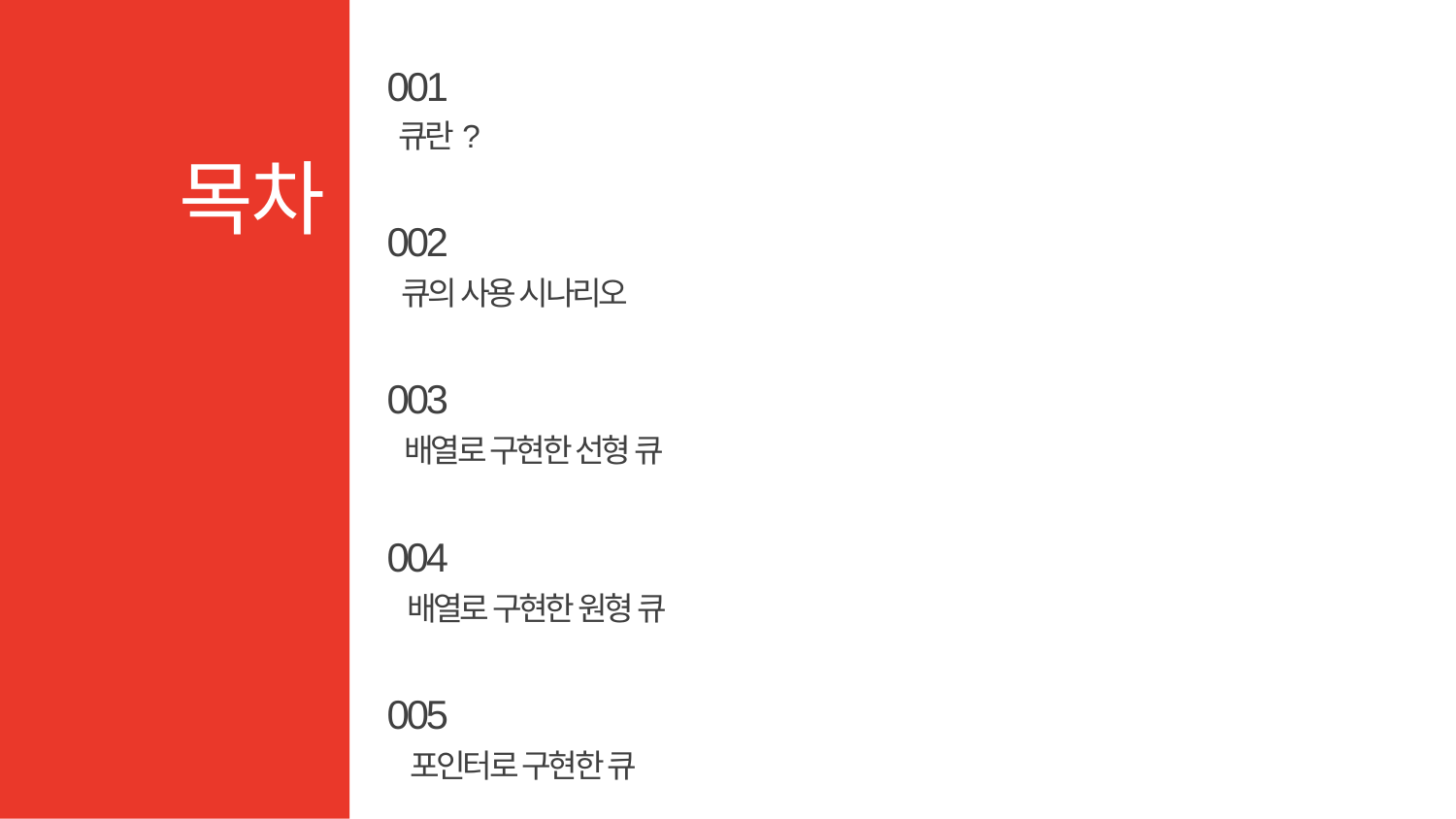

001
큐란?
목차
002
큐의 사용 시나리오
003
배열로 구현한 선형 큐
004
배열로 구현한 원형 큐
005
포인터로 구현한 큐